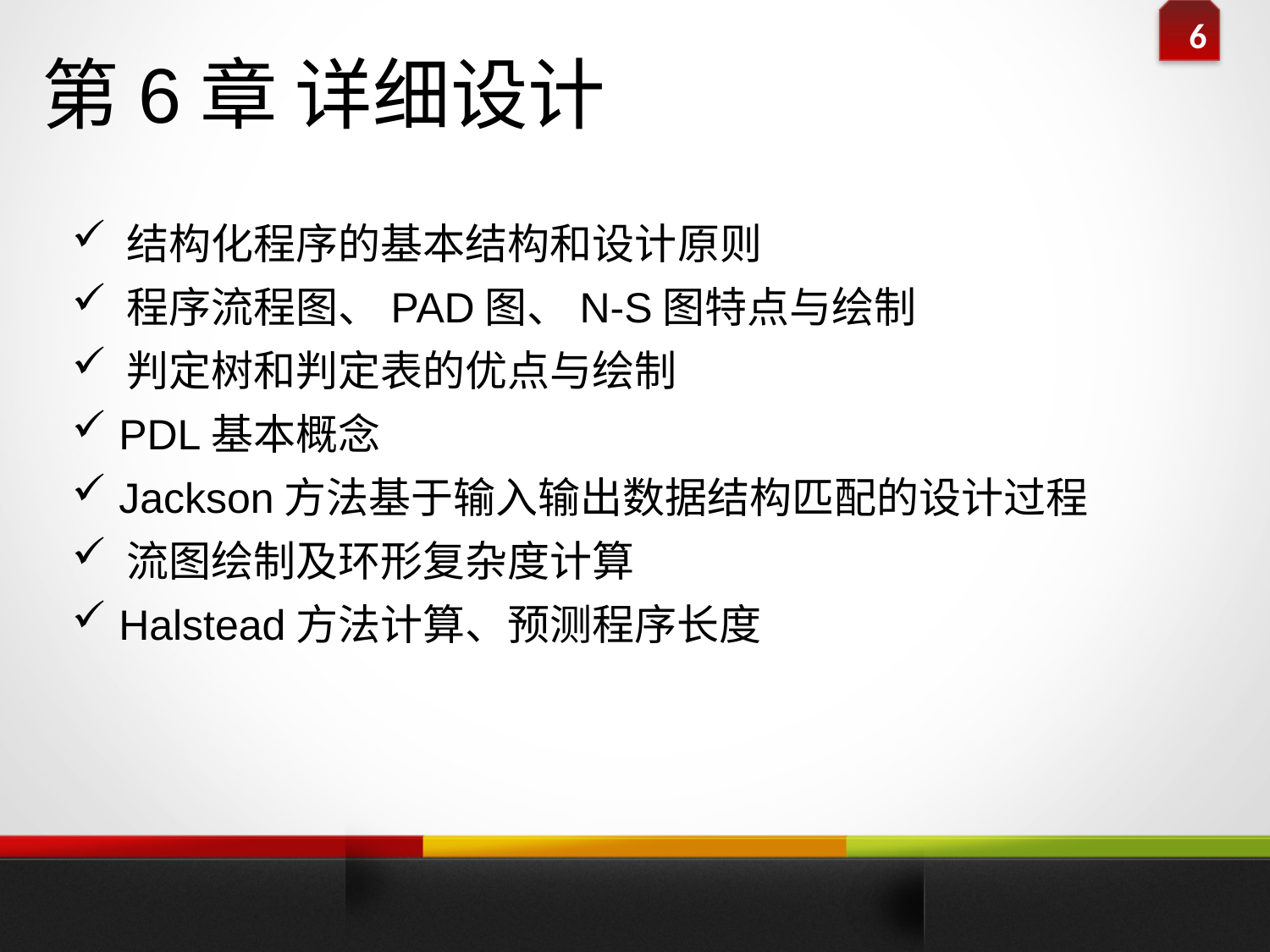

第6章 详细设计
 结构化程序的基本结构和设计原则
 程序流程图、PAD图、N-S图特点与绘制
 判定树和判定表的优点与绘制
 PDL基本概念
 Jackson方法基于输入输出数据结构匹配的设计过程
 流图绘制及环形复杂度计算
 Halstead方法计算、预测程序长度